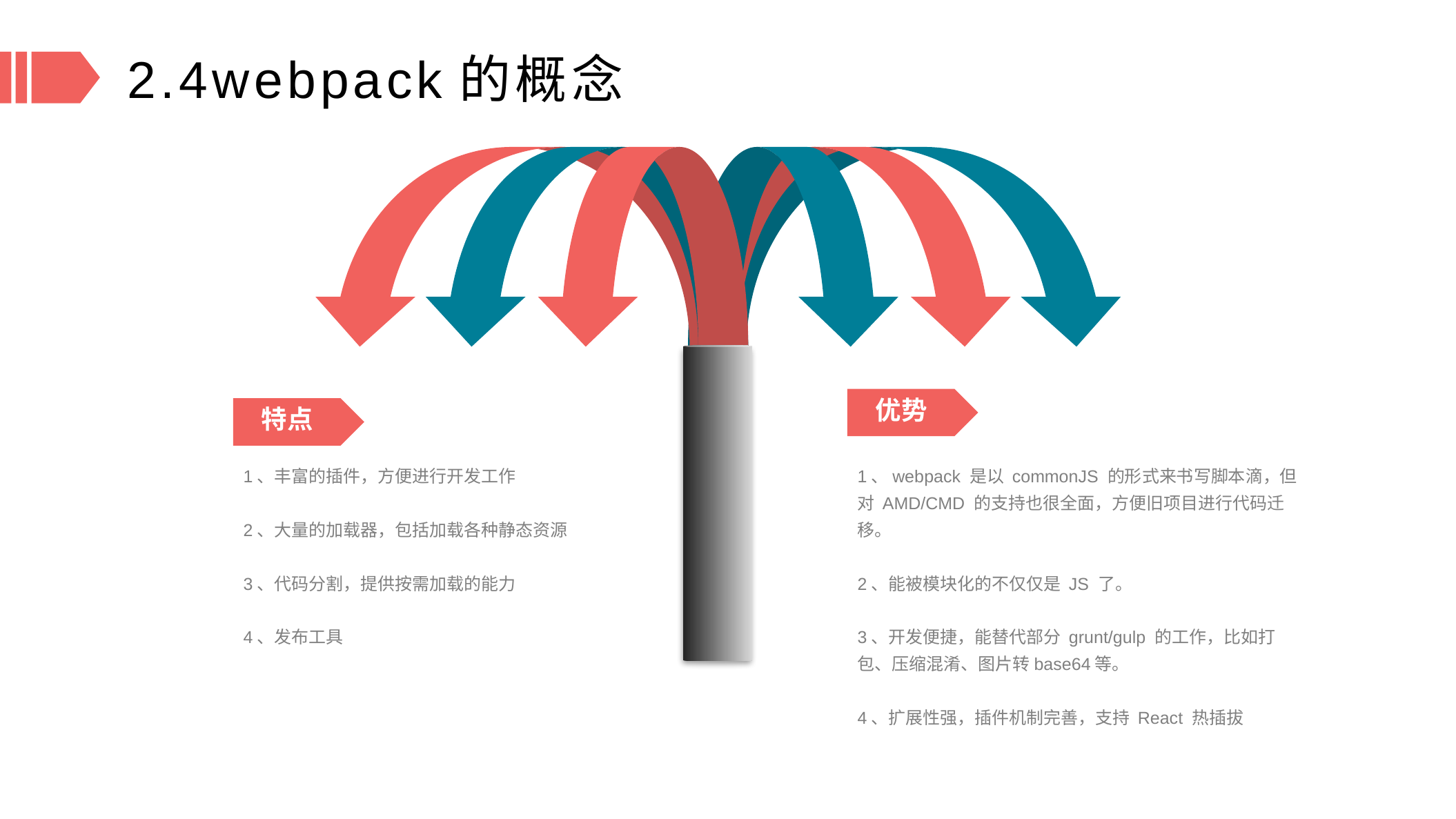

2.4webpack的概念

优势

特点
1、丰富的插件，方便进行开发工作

2、大量的加载器，包括加载各种静态资源

3、代码分割，提供按需加载的能力

4、发布工具
1、webpack 是以 commonJS 的形式来书写脚本滴，但对 AMD/CMD 的支持也很全面，方便旧项目进行代码迁移。

2、能被模块化的不仅仅是 JS 了。

3、开发便捷，能替代部分 grunt/gulp 的工作，比如打包、压缩混淆、图片转base64等。

4、扩展性强，插件机制完善，支持 React 热插拔